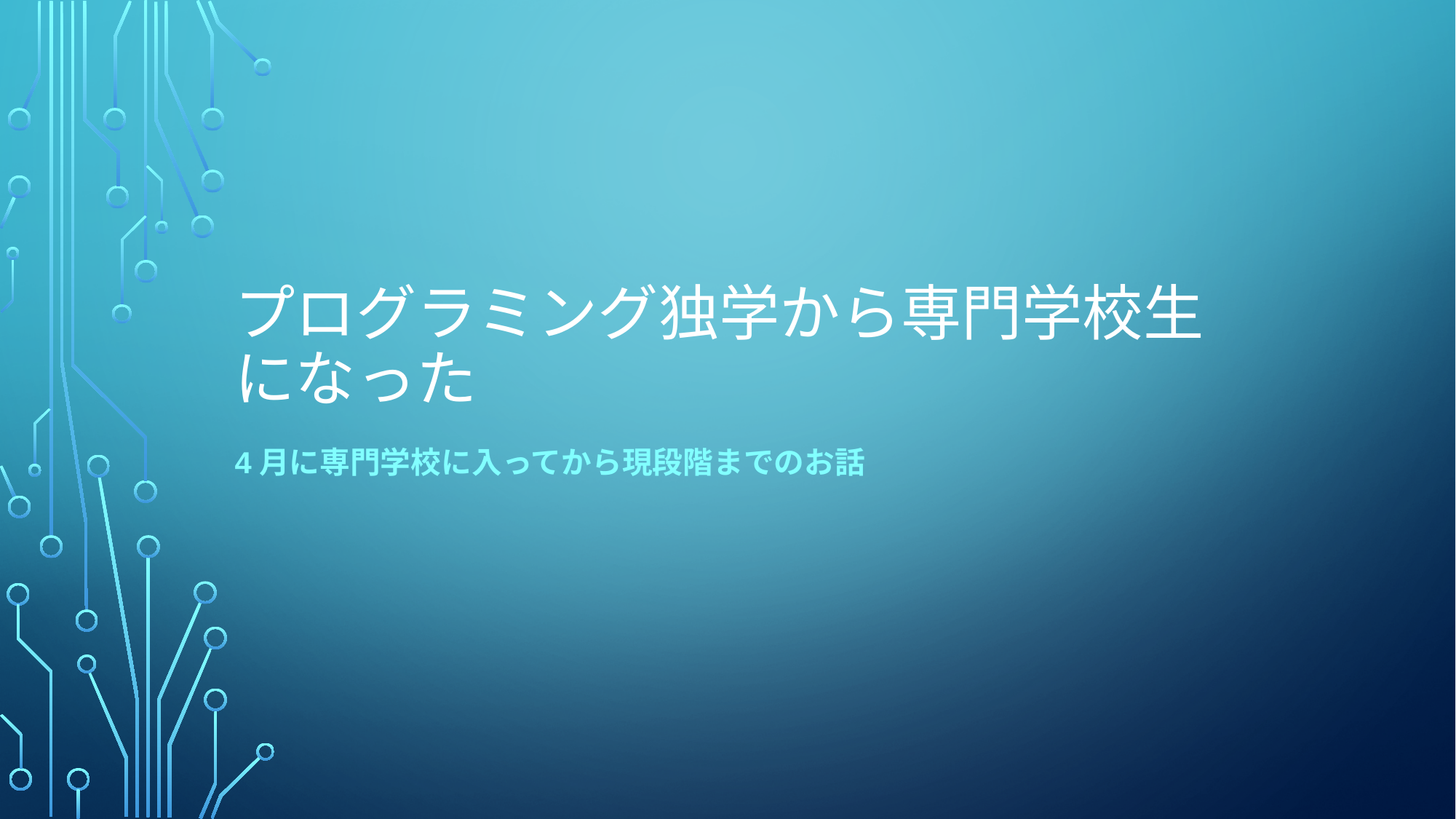

# プログラミング独学から専門学校生になった
4月に専門学校に入ってから現段階までのお話